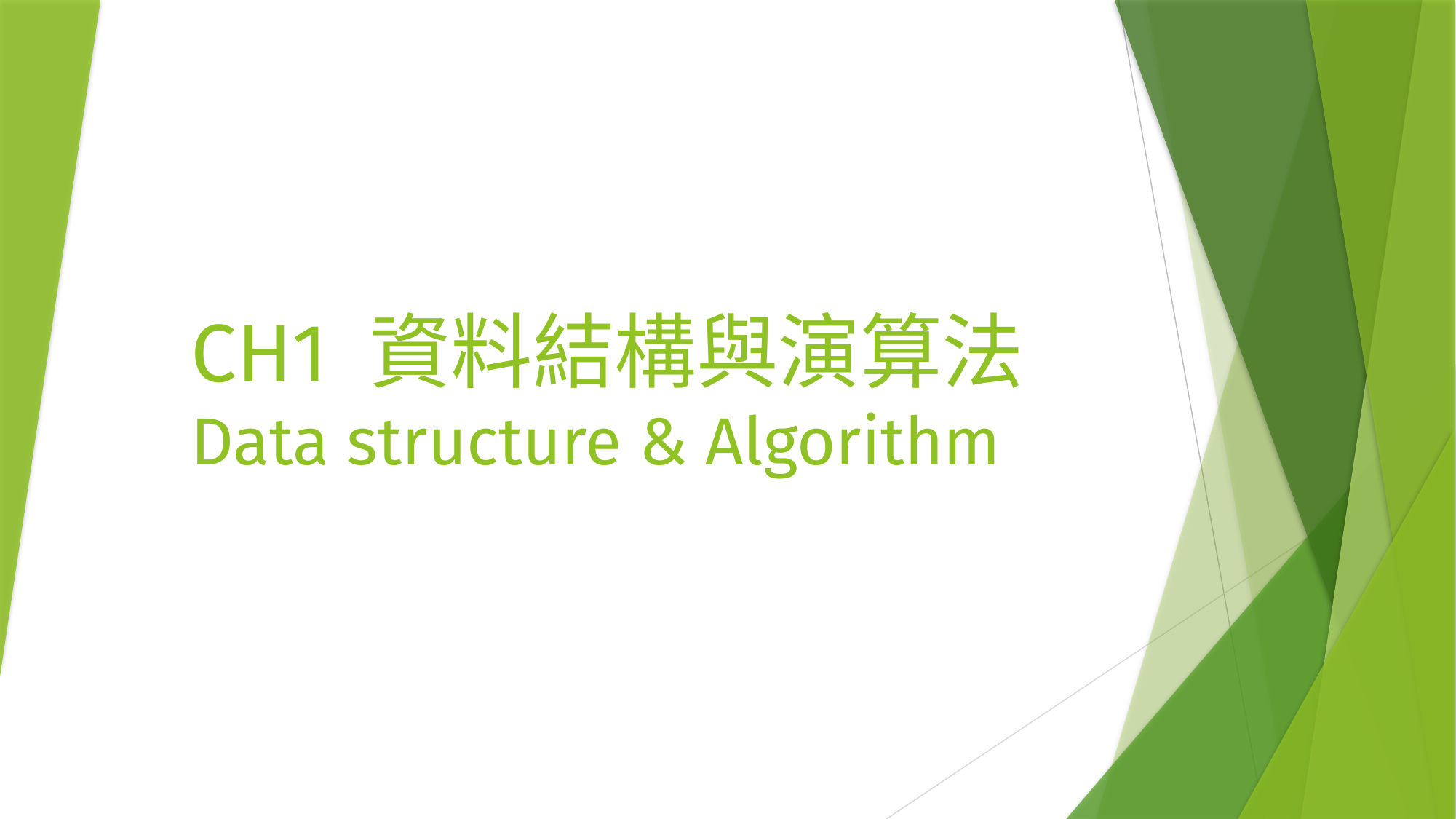

# CH1 資料結構與演算法 Data structure & Algorithm